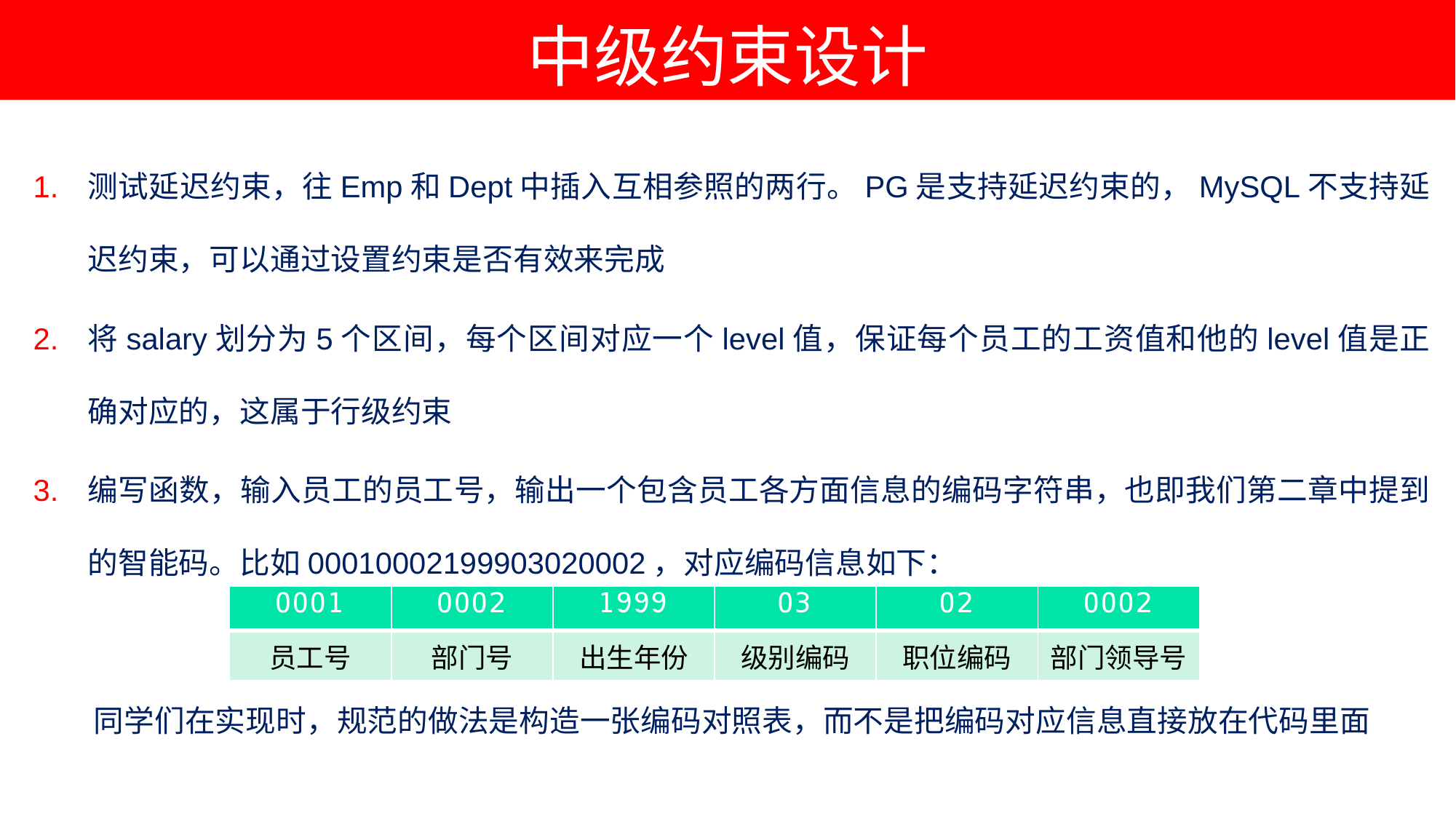

# 中级约束设计
测试延迟约束，往Emp和Dept中插入互相参照的两行。PG是支持延迟约束的，MySQL不支持延迟约束，可以通过设置约束是否有效来完成
将salary划分为5个区间，每个区间对应一个level值，保证每个员工的工资值和他的level值是正确对应的，这属于行级约束
编写函数，输入员工的员工号，输出一个包含员工各方面信息的编码字符串，也即我们第二章中提到的智能码。比如00010002199903020002，对应编码信息如下：

同学们在实现时，规范的做法是构造一张编码对照表，而不是把编码对应信息直接放在代码里面
| 0001 | 0002 | 1999 | 03 | 02 | 0002 |
| --- | --- | --- | --- | --- | --- |
| 员工号 | 部门号 | 出生年份 | 级别编码 | 职位编码 | 部门领导号 |